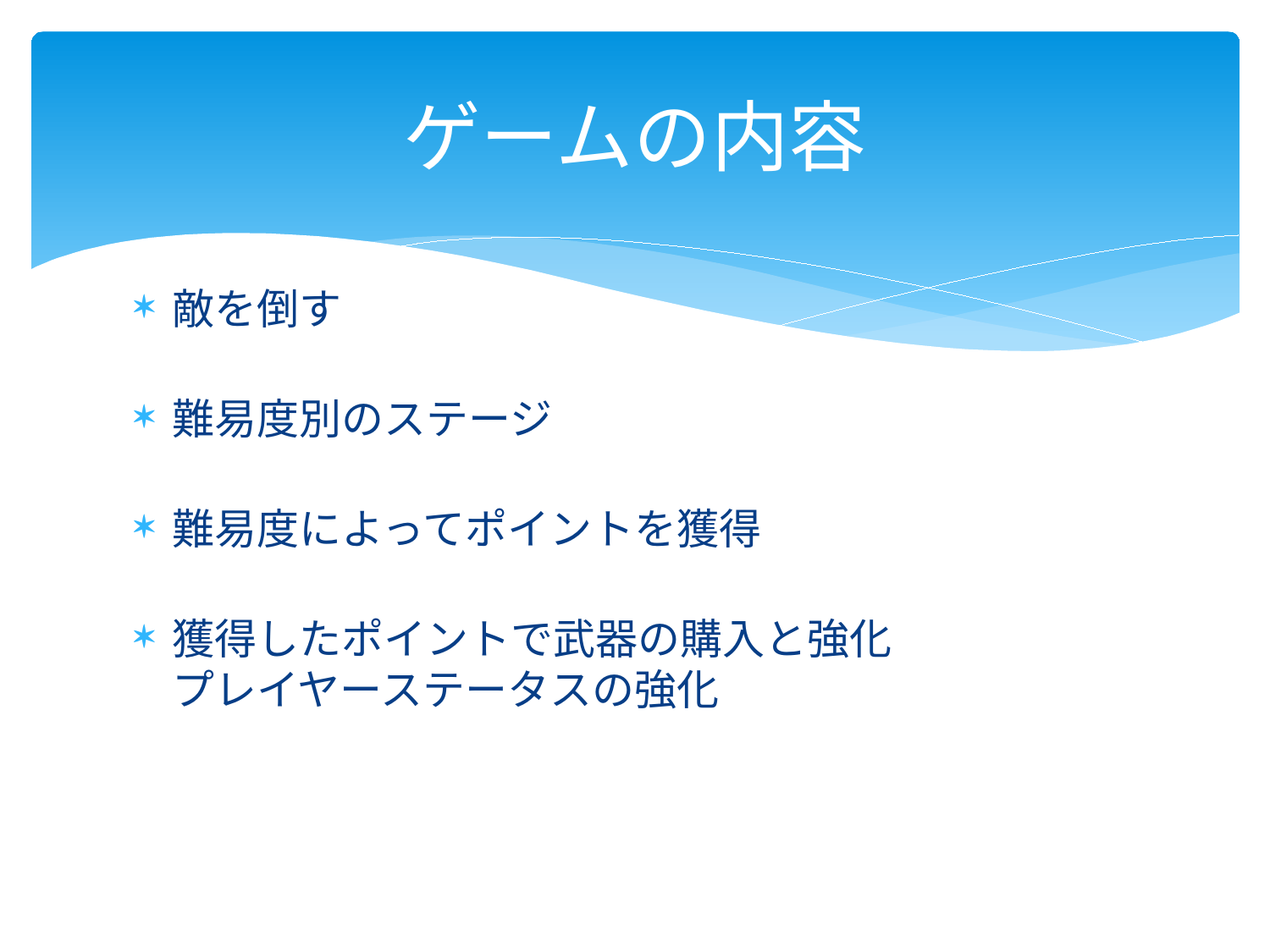

# ゲームの内容
敵を倒す
難易度別のステージ
難易度によってポイントを獲得
獲得したポイントで武器の購入と強化
プレイヤーステータスの強化